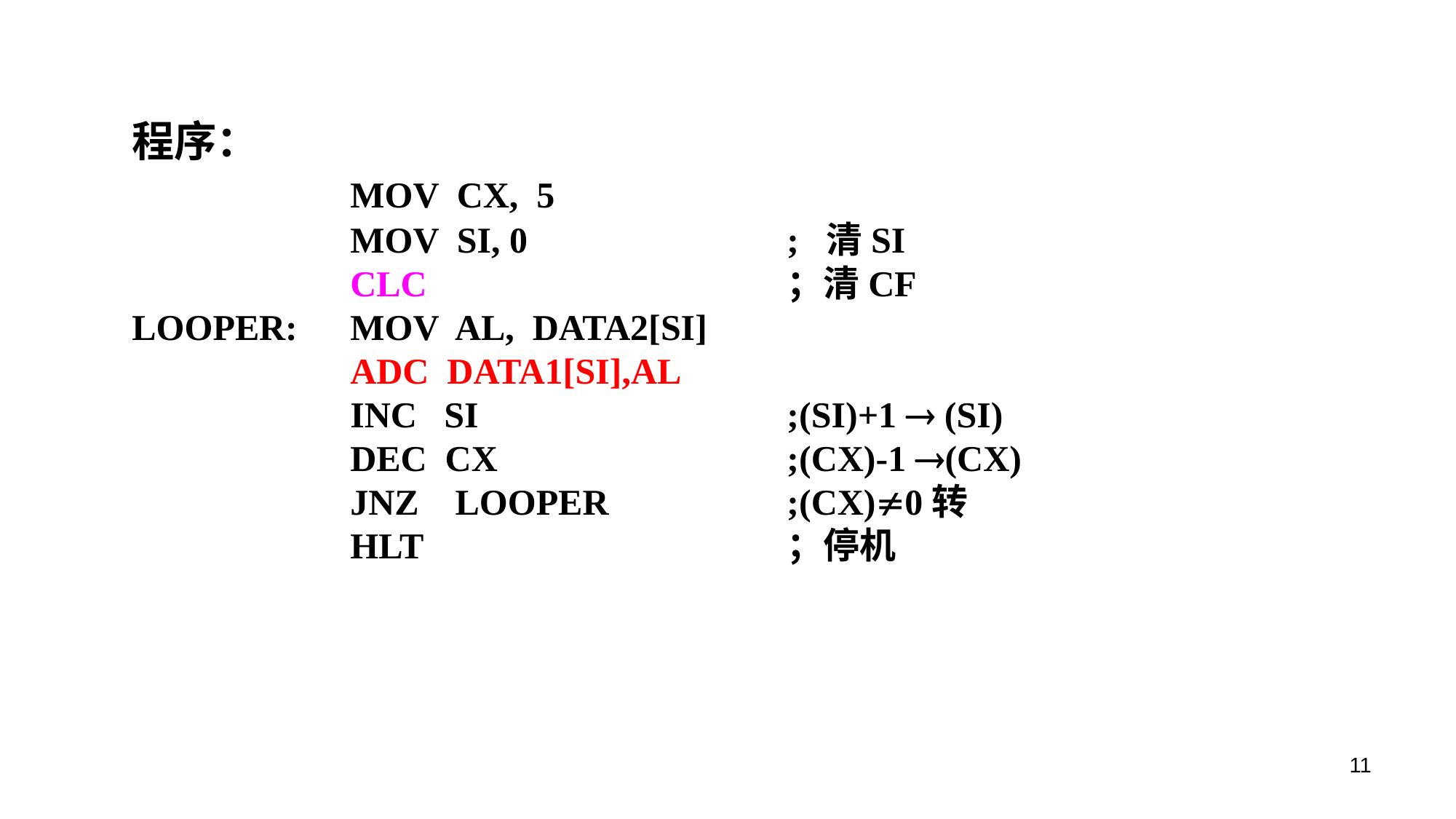

程序：
		MOV  CX,  5
		MOV  SI, 0			;  清SI
		CLC				；清CF
LOOPER:	MOV  AL,  DATA2[SI]
		ADC  DATA1[SI],AL
		INC   SI			;(SI)+1 → (SI)
		DEC  CX			;(CX)-1 →(CX)
		JNZ    LOOPER		;(CX)≠0转
		HLT				；停机
11